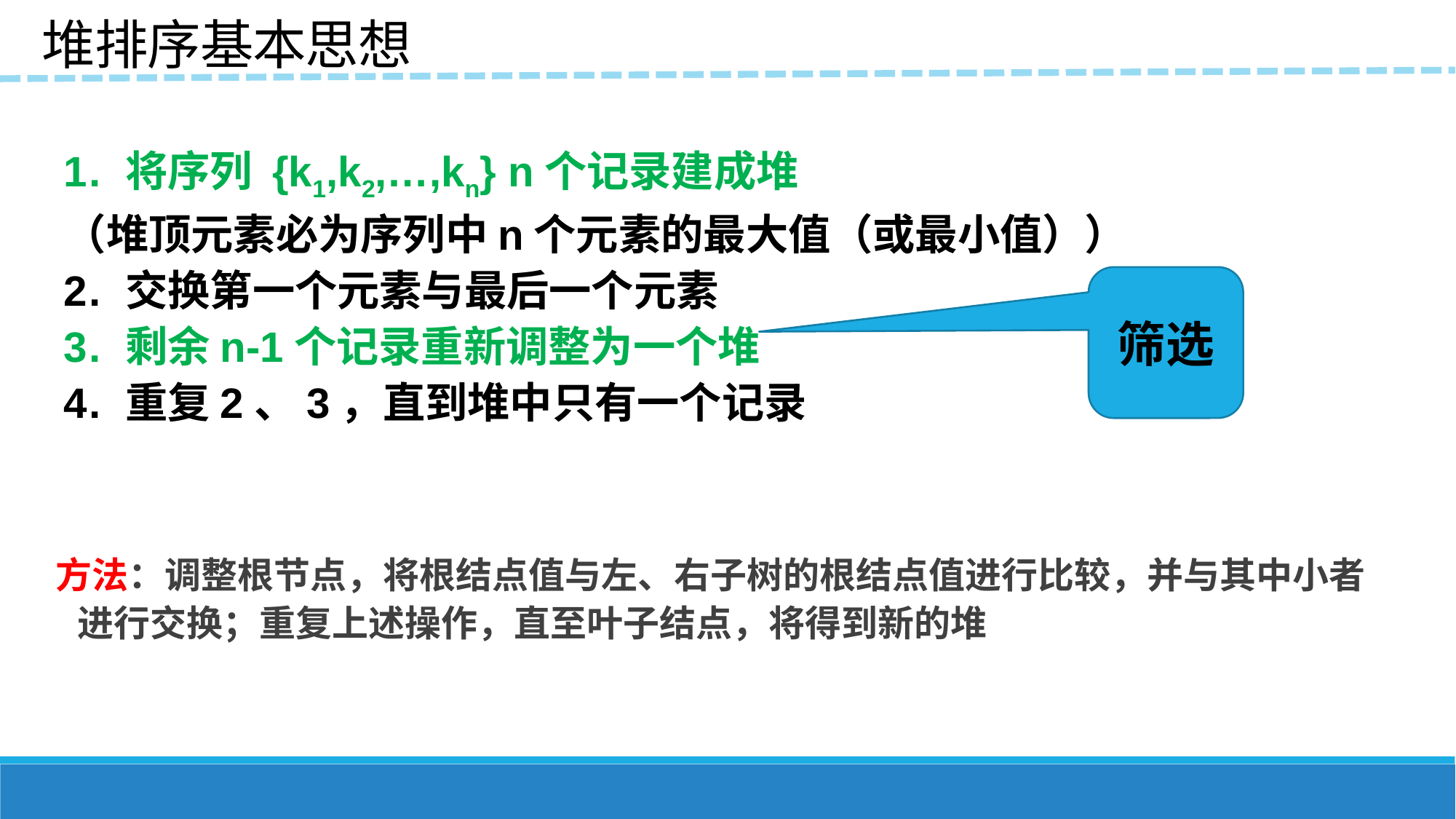

堆排序基本思想
将序列 {k1,k2,…,kn} n个记录建成堆
（堆顶元素必为序列中n个元素的最大值（或最小值））
交换第一个元素与最后一个元素
剩余n-1个记录重新调整为一个堆
重复2、3，直到堆中只有一个记录
筛选

方法：调整根节点，将根结点值与左、右子树的根结点值进行比较，并与其中小者进行交换；重复上述操作，直至叶子结点，将得到新的堆